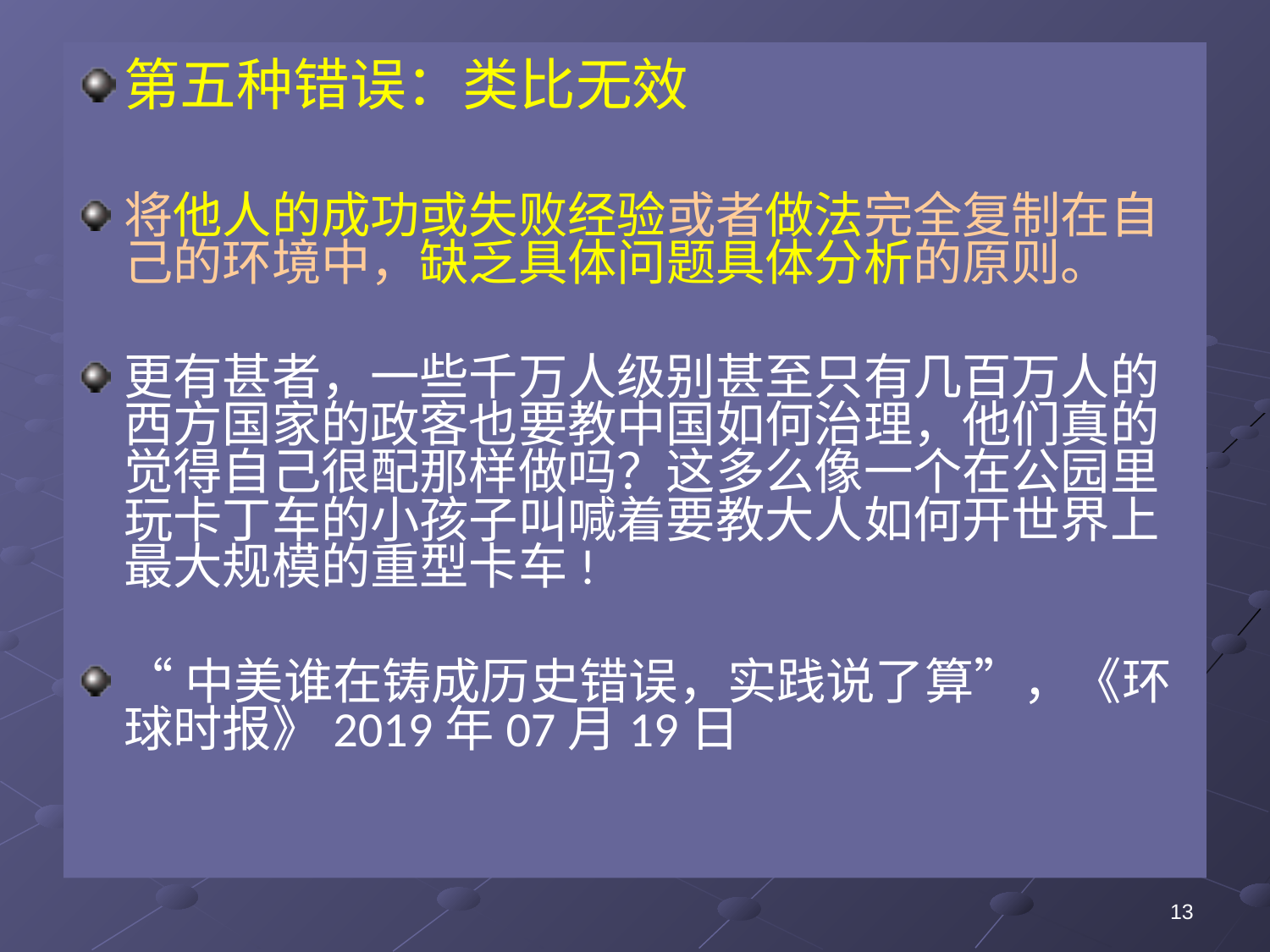

第五种错误：类比无效

将他人的成功或失败经验或者做法完全复制在自己的环境中，缺乏具体问题具体分析的原则。

更有甚者，一些千万人级别甚至只有几百万人的西方国家的政客也要教中国如何治理，他们真的觉得自己很配那样做吗？这多么像一个在公园里玩卡丁车的小孩子叫喊着要教大人如何开世界上最大规模的重型卡车!

“中美谁在铸成历史错误，实践说了算”，《环球时报》2019年07月19日

13